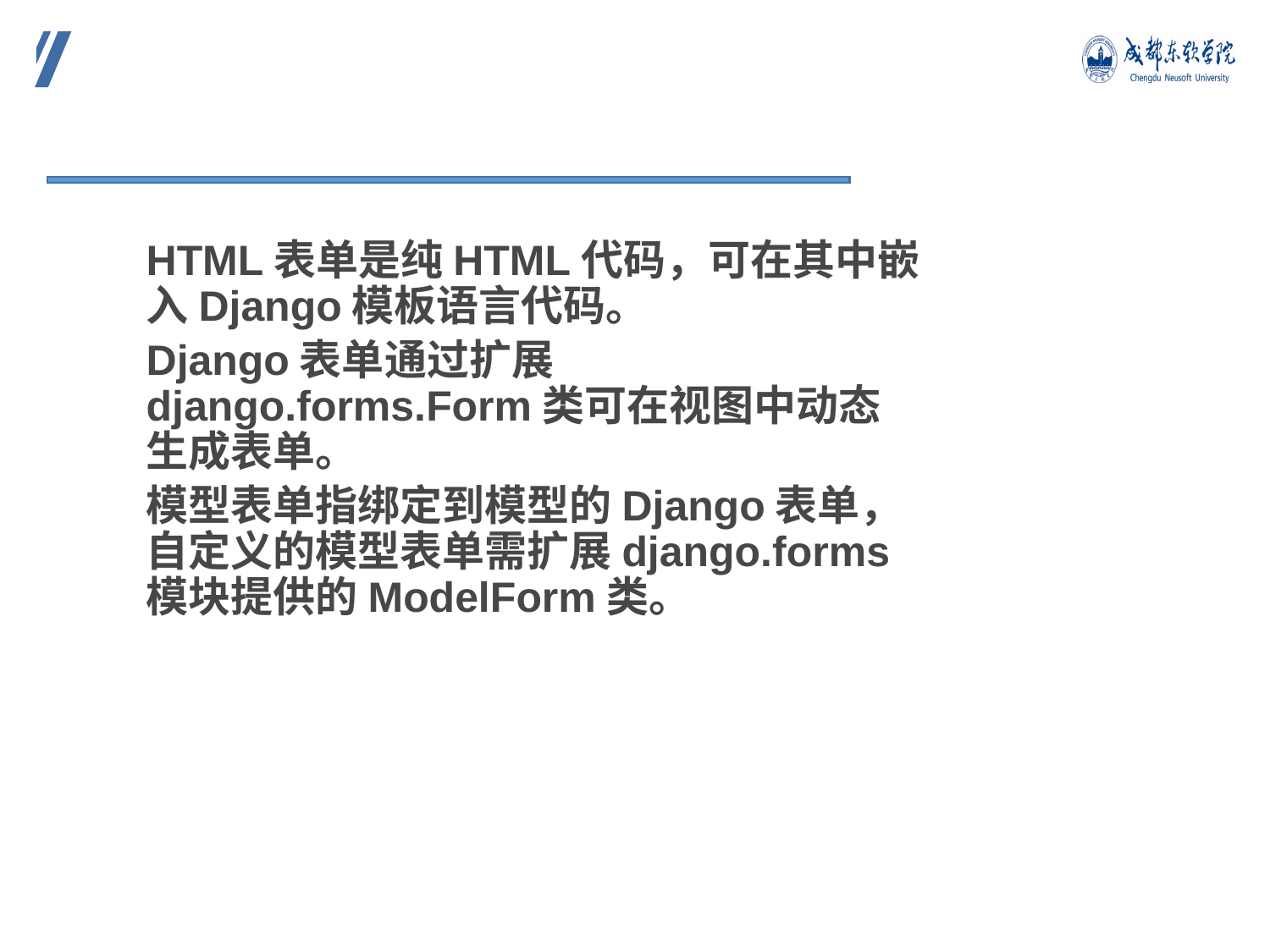

HTML表单是纯HTML代码，可在其中嵌入Django模板语言代码。
Django表单通过扩展django.forms.Form类可在视图中动态生成表单。
模型表单指绑定到模型的Django表单，自定义的模型表单需扩展django.forms模块提供的ModelForm类。